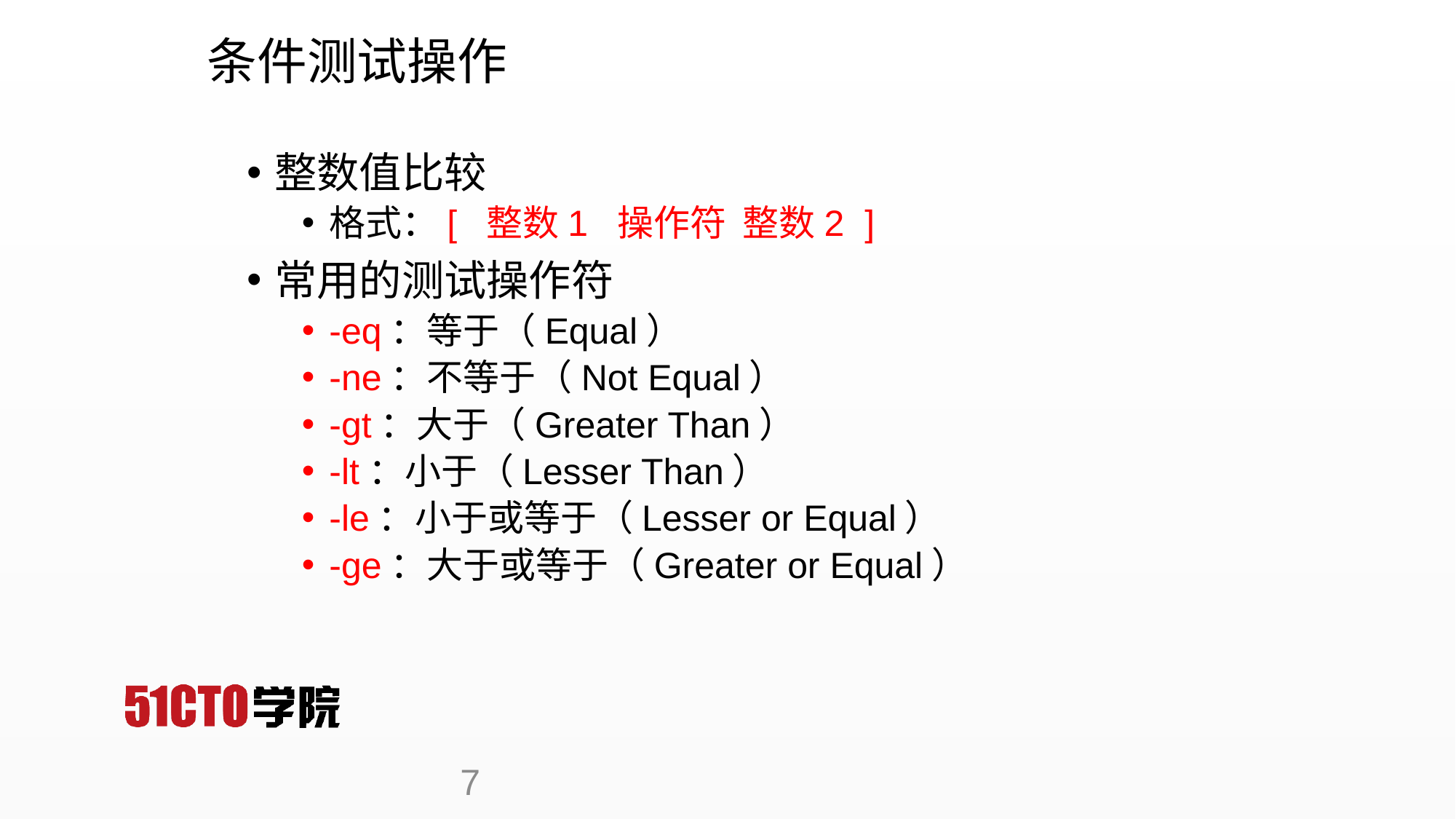

# 条件测试操作
整数值比较
格式：[  整数1  操作符  整数2  ]
常用的测试操作符
-eq：等于（Equal）
-ne：不等于（Not Equal）
-gt：大于（Greater Than）
-lt：小于（Lesser Than）
-le：小于或等于（Lesser or Equal）
-ge：大于或等于（Greater or Equal）
7